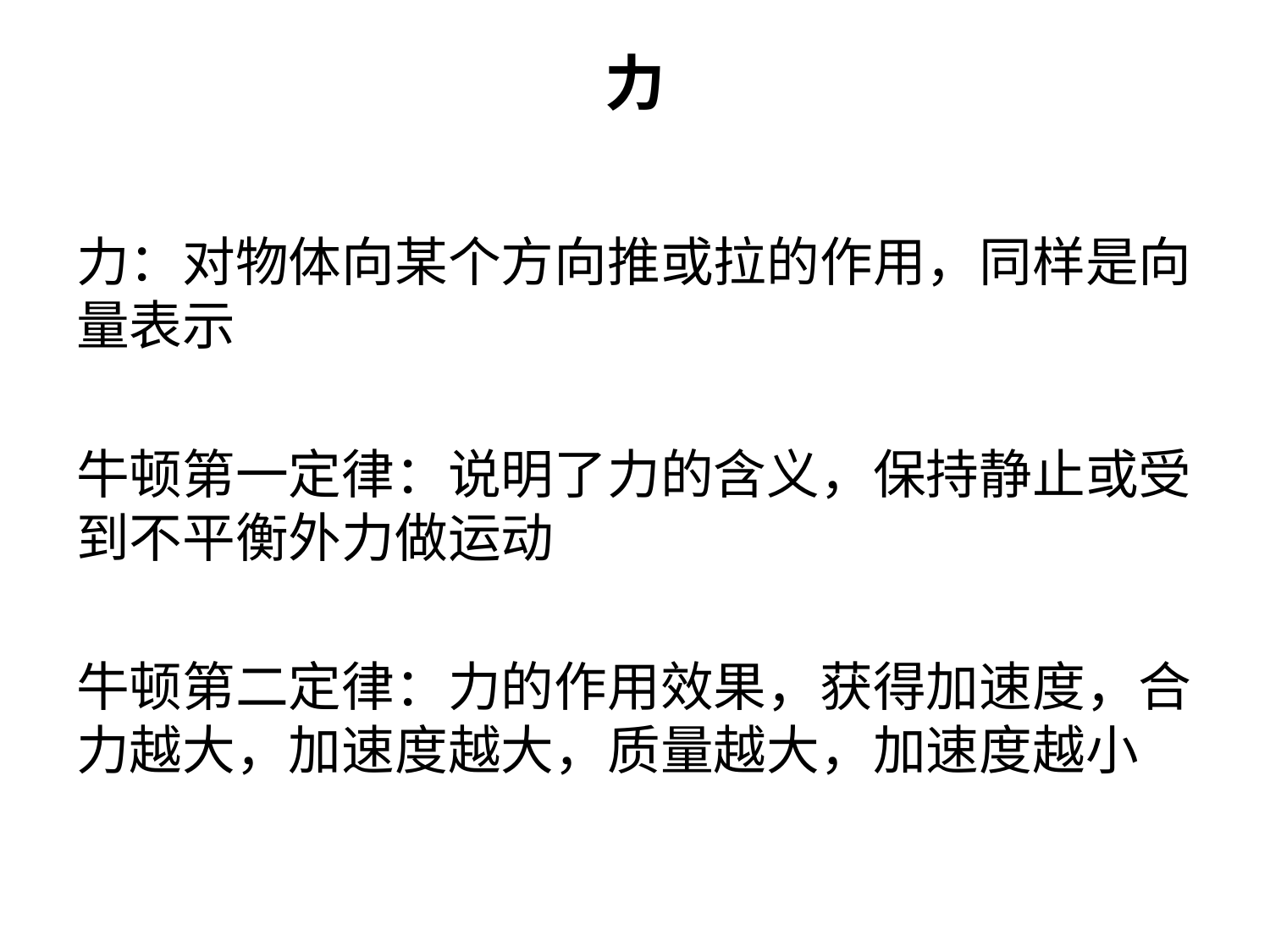

# 力
力：对物体向某个方向推或拉的作用，同样是向量表示

牛顿第一定律：说明了力的含义，保持静止或受到不平衡外力做运动

牛顿第二定律：力的作用效果，获得加速度，合力越大，加速度越大，质量越大，加速度越小